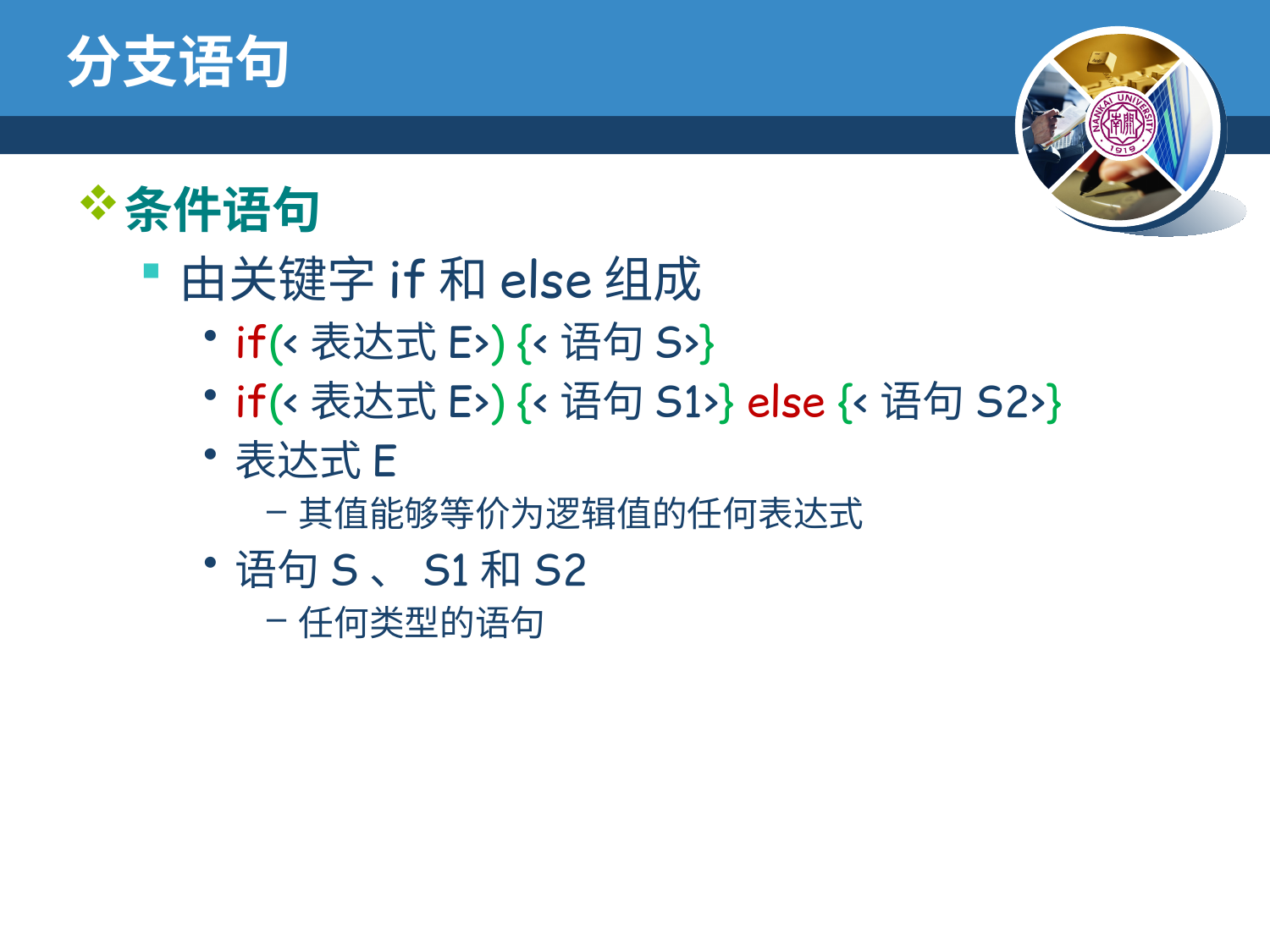

# 分支语句
条件语句
由关键字if和else组成
if(<表达式E>) {<语句S>}
if(<表达式E>) {<语句S1>} else {<语句S2>}
表达式E
其值能够等价为逻辑值的任何表达式
语句S、S1和S2
任何类型的语句